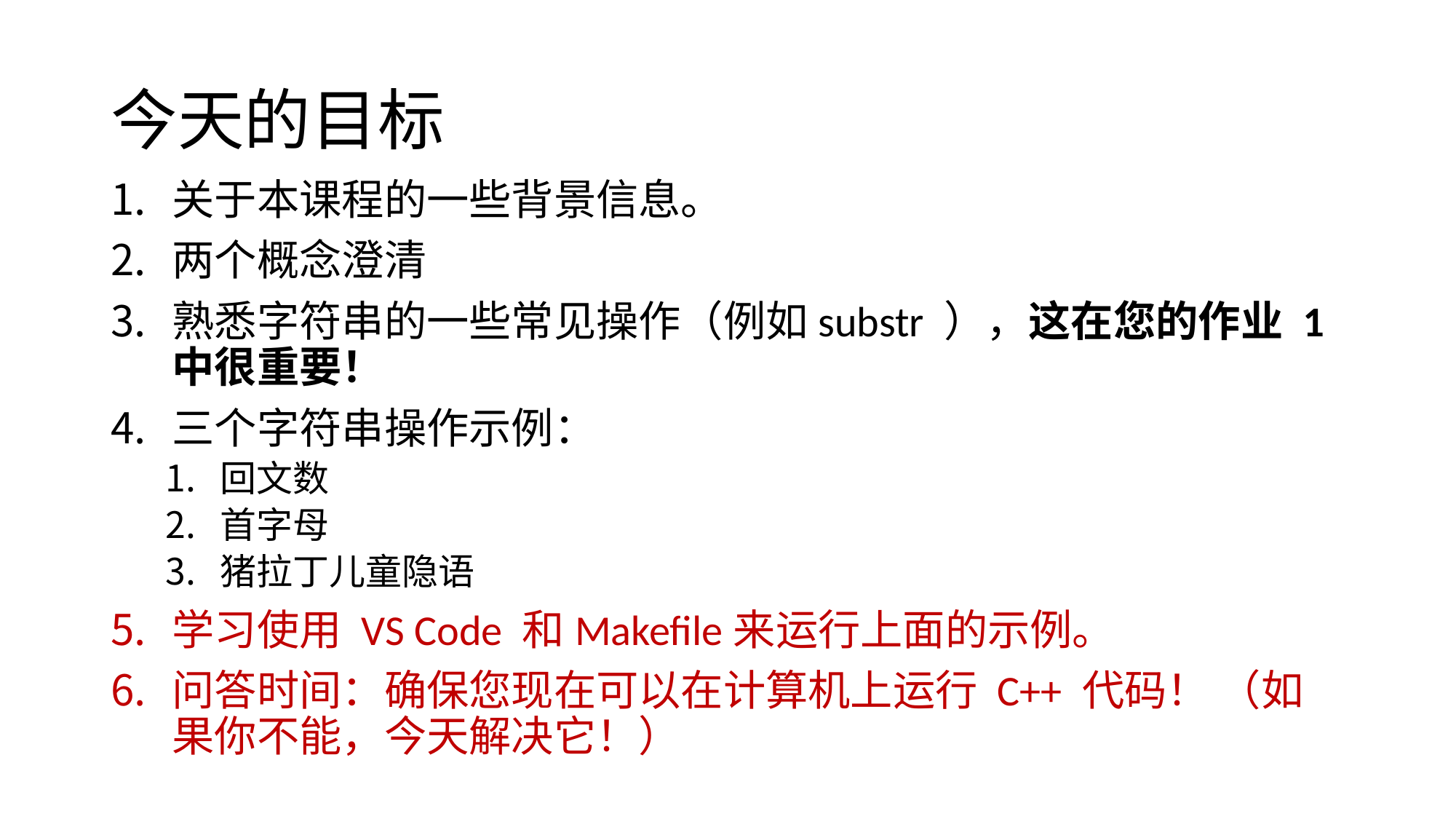

# 今天的目标
关于本课程的一些背景信息。
两个概念澄清
熟悉字符串的一些常见操作（例如substr ），这在您的作业 1 中很重要！
三个字符串操作示例：
回文数
首字母
猪拉丁儿童隐语
学习使用 VS Code 和Makefile来运行上面的示例。
问答时间：确保您现在可以在计算机上运行 C++ 代码！ （如果你不能，今天解决它！）